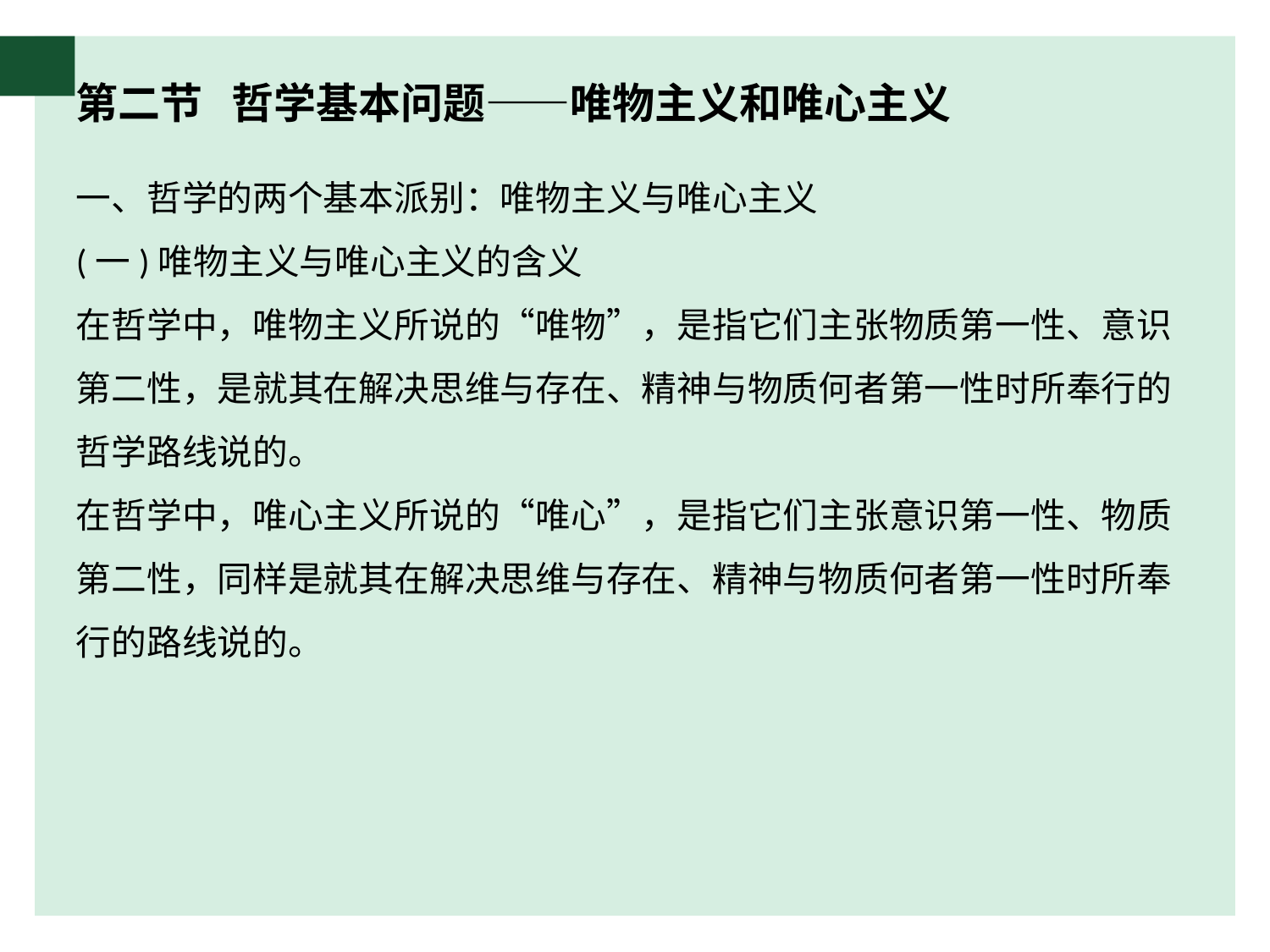

# 第二节   哲学基本问题——唯物主义和唯心主义
一、哲学的两个基本派别：唯物主义与唯心主义
(一)唯物主义与唯心主义的含义
在哲学中，唯物主义所说的“唯物”，是指它们主张物质第一性、意识第二性，是就其在解决思维与存在、精神与物质何者第一性时所奉行的哲学路线说的。
在哲学中，唯心主义所说的“唯心”，是指它们主张意识第一性、物质第二性，同样是就其在解决思维与存在、精神与物质何者第一性时所奉行的路线说的。